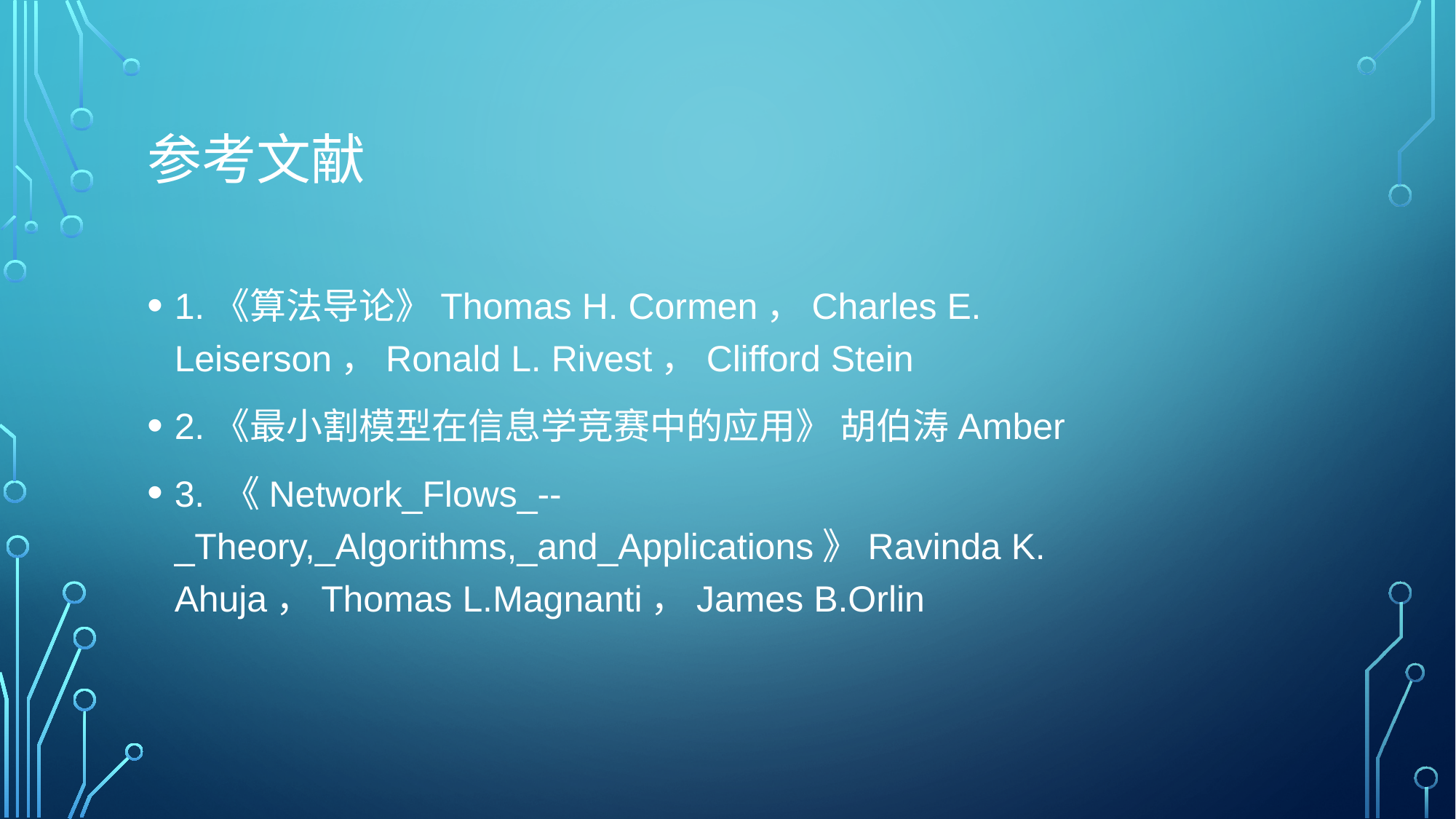

# 参考文献
1.《算法导论》Thomas H. Cormen，Charles E. Leiserson，Ronald L. Rivest，Clifford Stein
2.《最小割模型在信息学竞赛中的应用》 胡伯涛Amber
3. 《Network_Flows_--_Theory,_Algorithms,_and_Applications》Ravinda K. Ahuja，Thomas L.Magnanti，James B.Orlin